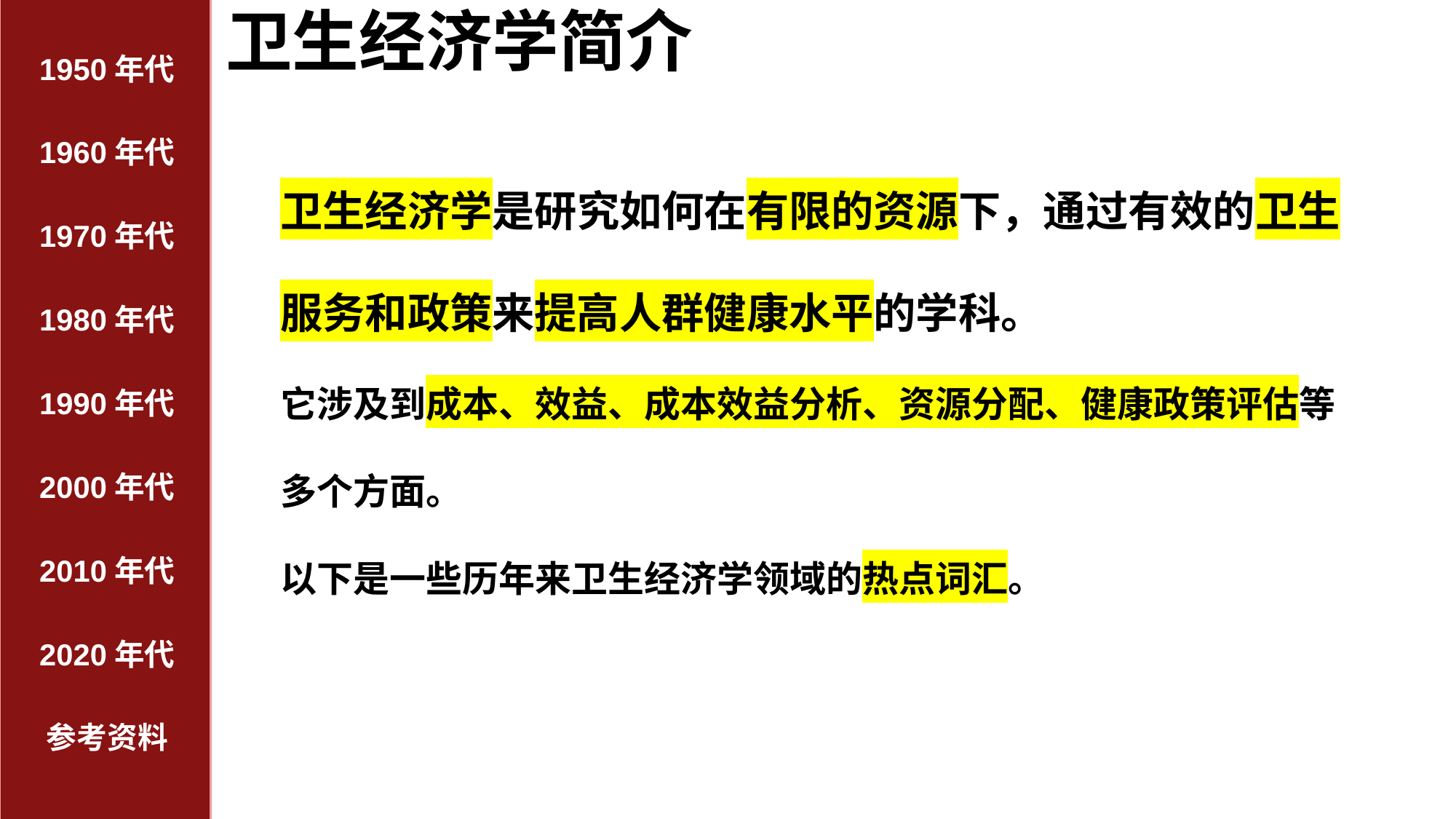

# 卫生经济学简介

1950年代
1960年代
卫生经济学是研究如何在有限的资源下，通过有效的卫生服务和政策来提高人群健康水平的学科。
它涉及到成本、效益、成本效益分析、资源分配、健康政策评估等多个方面。
以下是一些历年来卫生经济学领域的热点词汇。

1970年代
1980年代

1990年代

2000年代
2010年代
2020年代
参考资料